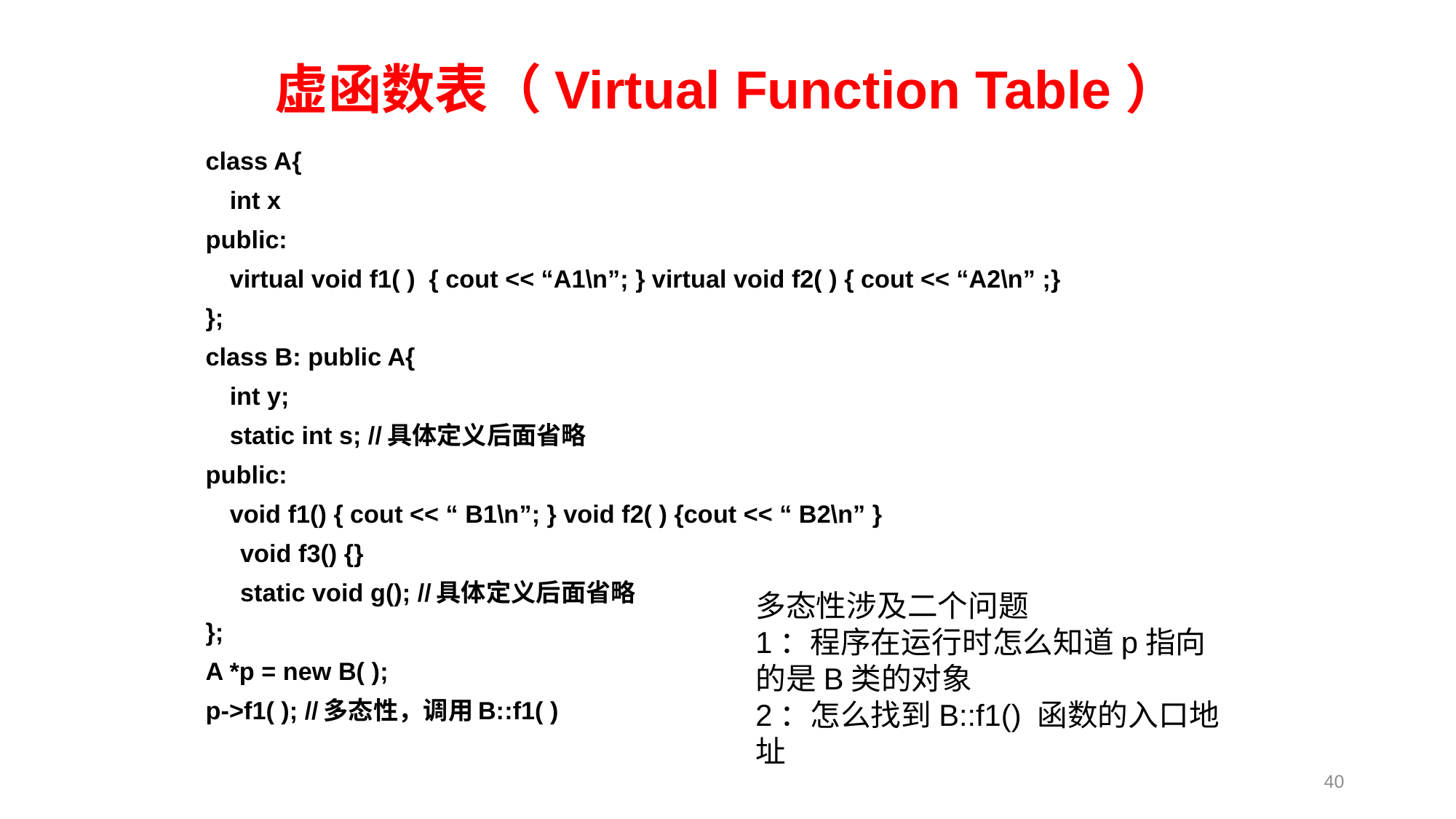

# 虚函数表（Virtual Function Table）
class A{
	int x
public:
	virtual void f1( )  { cout << “A1\n”; } virtual void f2( ) { cout << “A2\n” ;}
};
class B: public A{
	int y;
	static int s; //具体定义后面省略
public:
	void f1() { cout << “ B1\n”; } void f2( ) {cout << “ B2\n” }
     void f3() {}
     static void g(); //具体定义后面省略
};
A *p = new B( );
p->f1( ); //多态性，调用B::f1( )

多态性涉及二个问题
1：程序在运行时怎么知道p指向的是B类的对象
2：怎么找到B::f1() 函数的入口地址
40